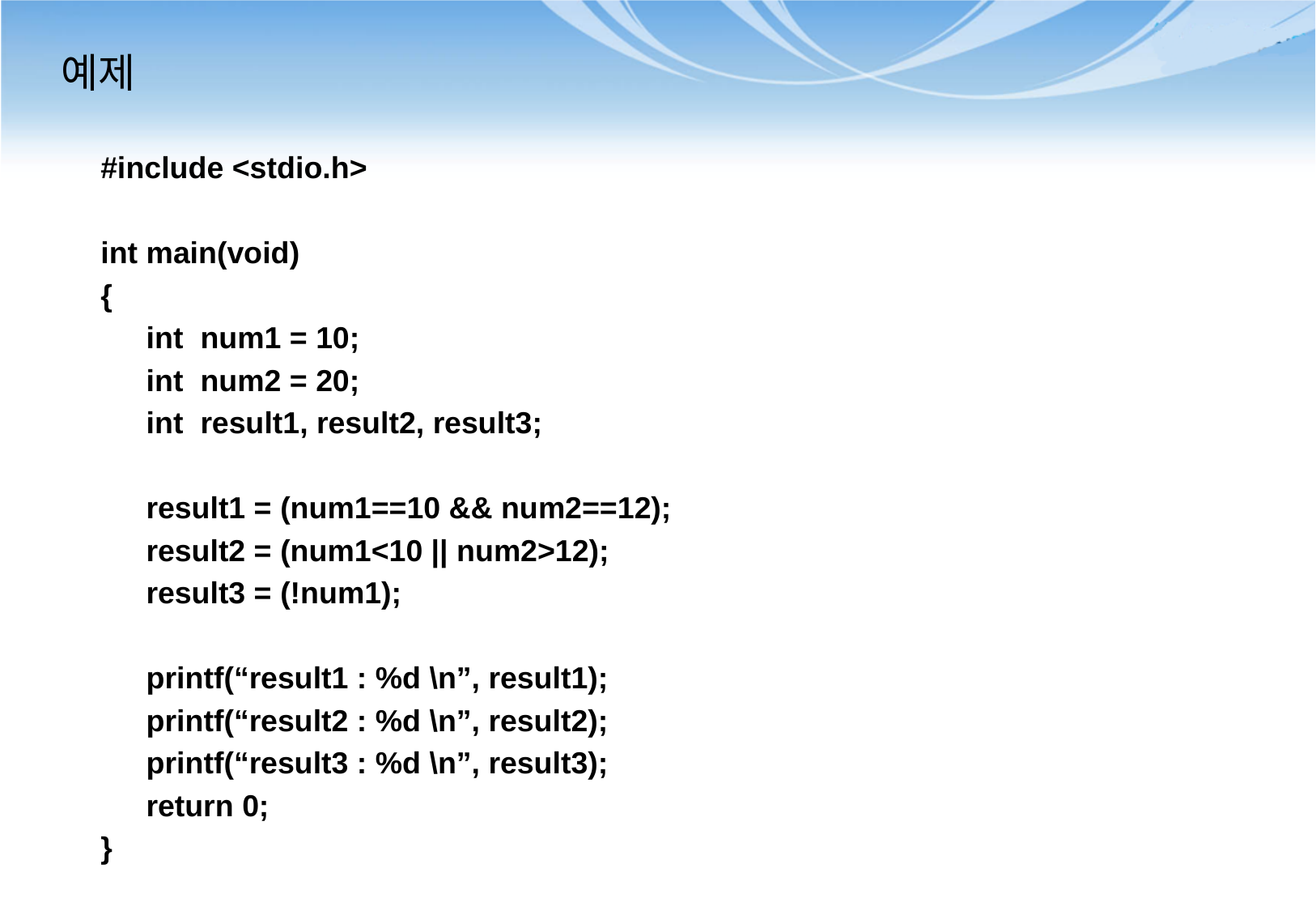

# 예제
#include <stdio.h>

int main(void)
{
	int  num1 = 10;
	int  num2 = 20;
	int  result1, result2, result3;

	result1 = (num1==10 && num2==12);
	result2 = (num1<10 || num2>12);
	result3 = (!num1);

	printf(“result1 : %d \n”, result1);
	printf(“result2 : %d \n”, result2);
	printf(“result3 : %d \n”, result3);
	return 0;
}